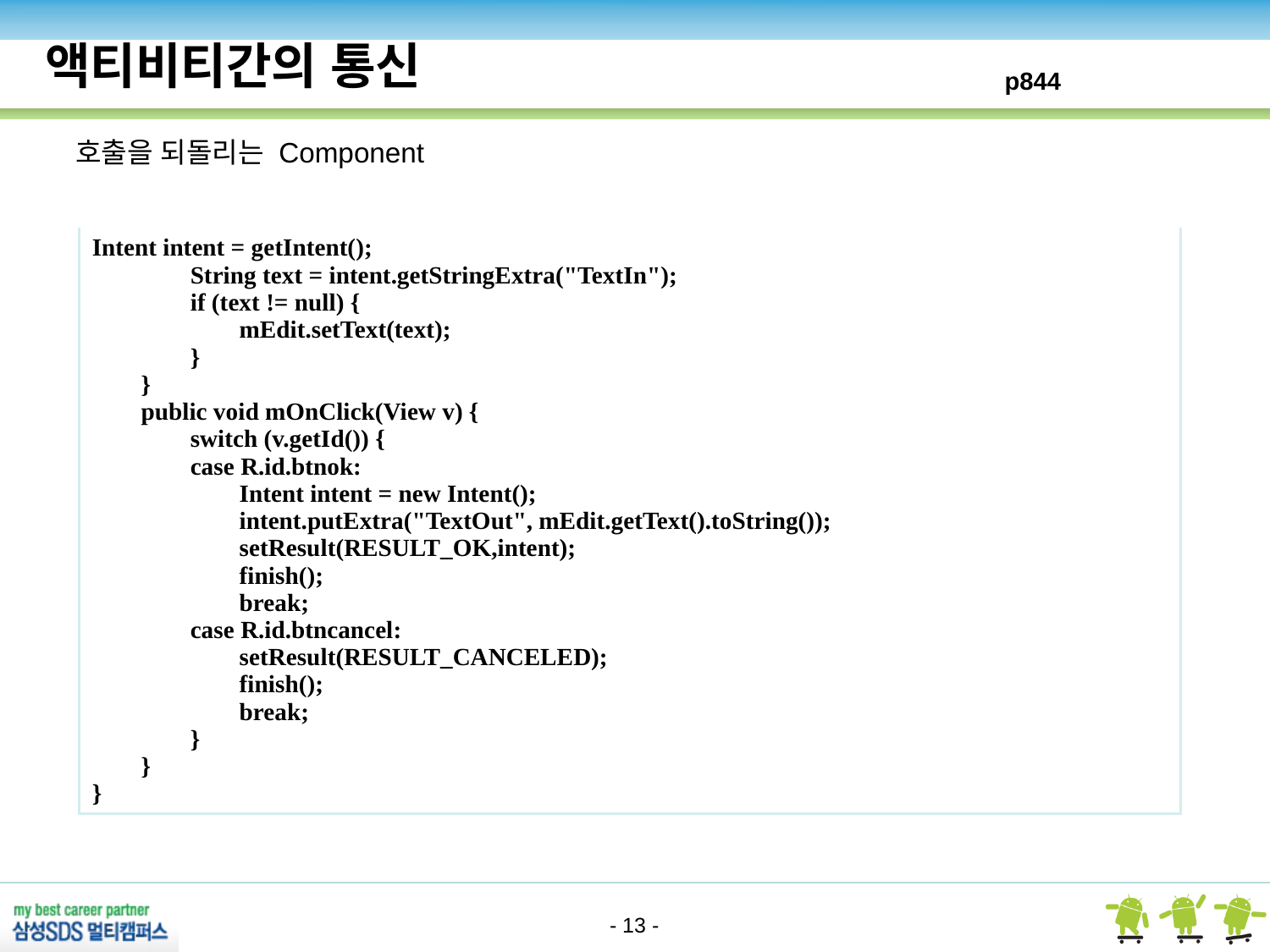

액티비티간의 통신
p844
호출을 되돌리는 Component

| Intent intent = getIntent(); String text = intent.getStringExtra("TextIn"); if (text != null) { mEdit.setText(text); } } public void mOnClick(View v) { switch (v.getId()) { case R.id.btnok: Intent intent = new Intent(); intent.putExtra("TextOut", mEdit.getText().toString()); setResult(RESULT\_OK,intent); finish(); break; case R.id.btncancel: setResult(RESULT\_CANCELED); finish(); break; } } } |
| --- |
- 13 -